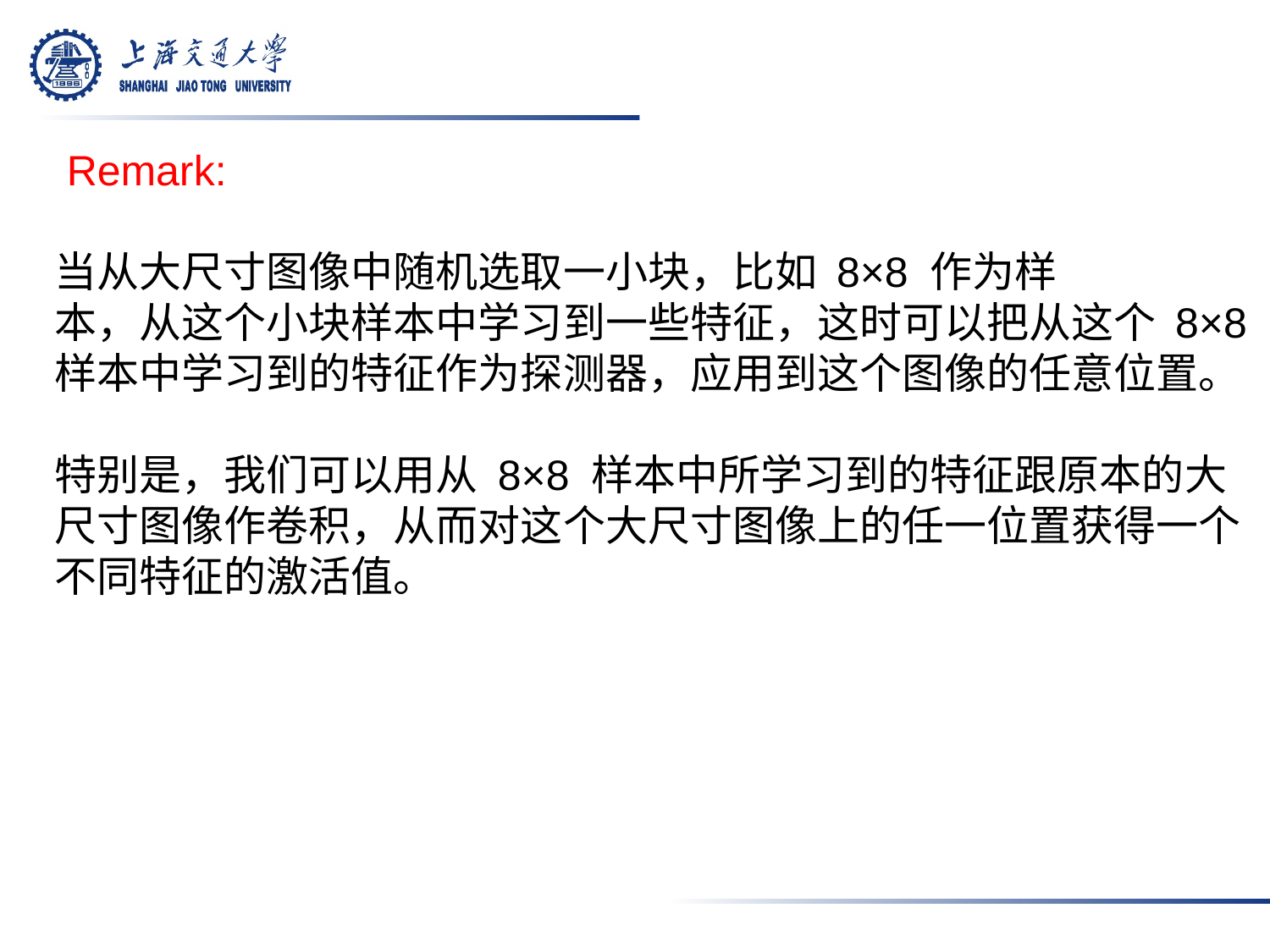

Remark:

当从大尺寸图像中随机选取一小块，比如 8×8 作为样
本，从这个小块样本中学习到一些特征，这时可以把从这个 8×8 样本中学习到的特征作为探测器，应用到这个图像的任意位置。

特别是，我们可以用从 8×8 样本中所学习到的特征跟原本的大尺寸图像作卷积，从而对这个大尺寸图像上的任一位置获得一个不同特征的激活值。